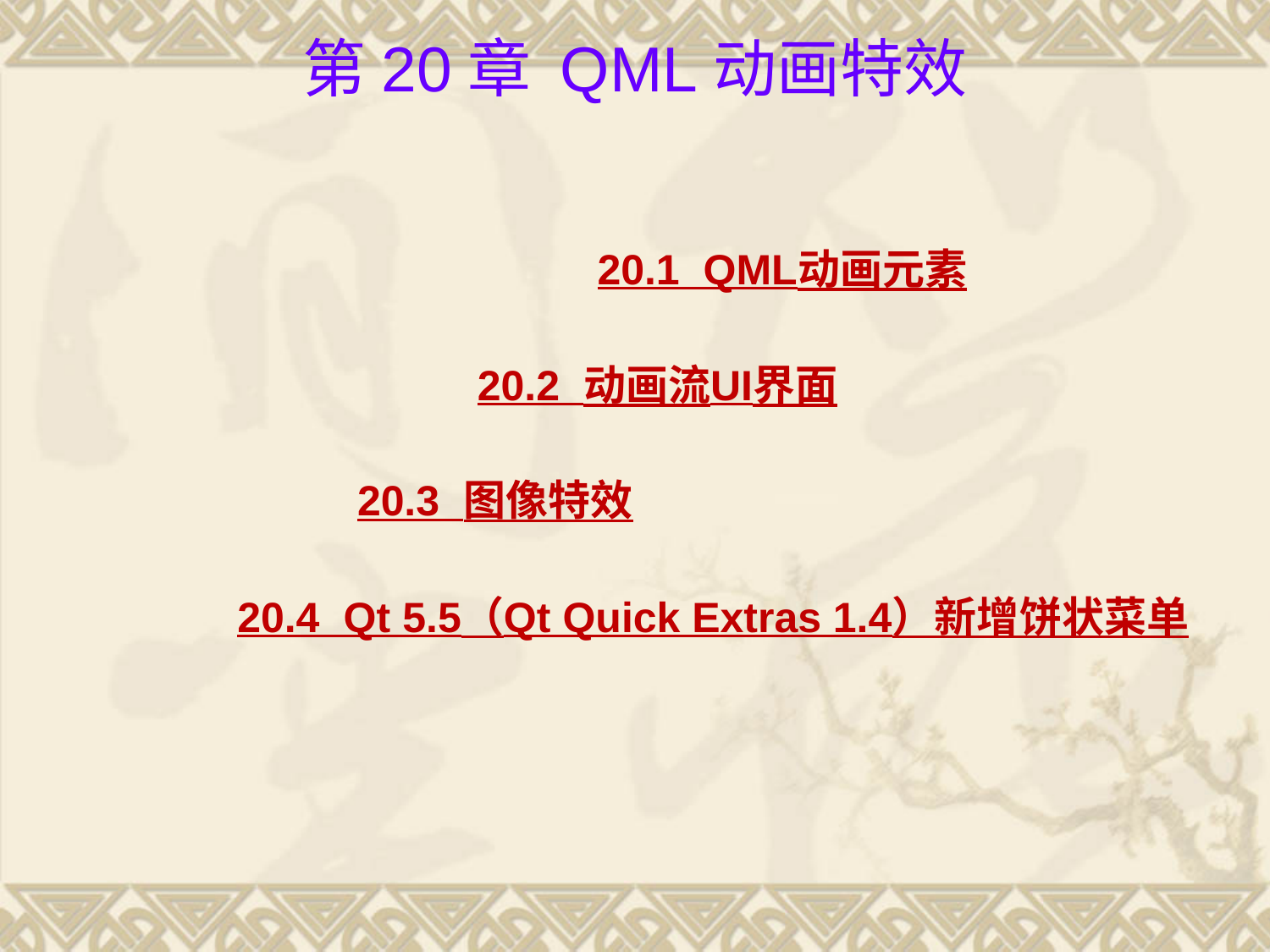

# 第20章 QML动画特效
20.1  QML动画元素
20.2  动画流UI界面
20.3  图像特效
20.4  Qt 5.5（Qt Quick Extras 1.4）新增饼状菜单